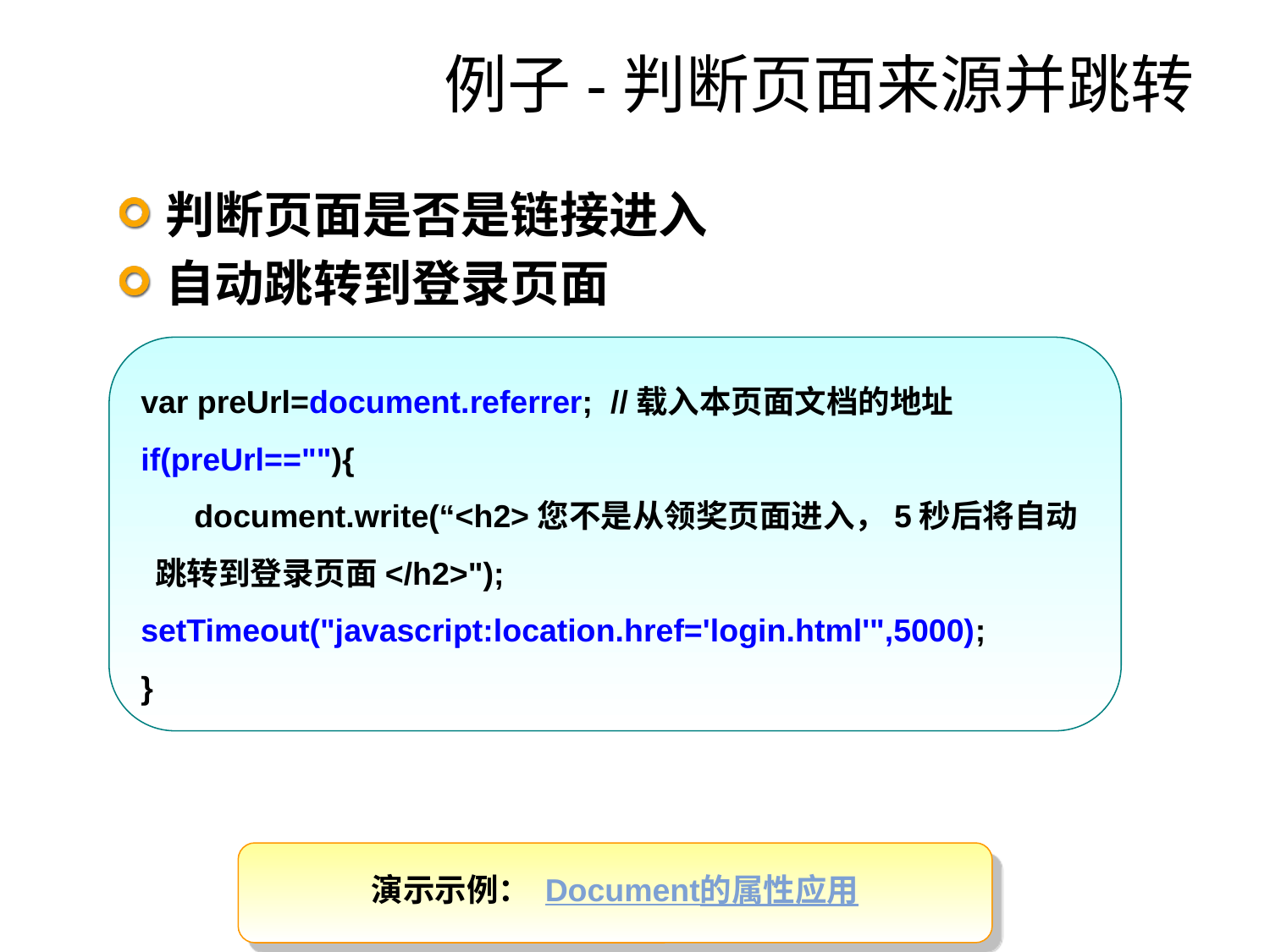

# 例子-判断页面来源并跳转
判断页面是否是链接进入
自动跳转到登录页面
var preUrl=document.referrer;  //载入本页面文档的地址
if(preUrl==""){
      document.write(“<h2>您不是从领奖页面进入，5秒后将自动    跳转到登录页面</h2>");
setTimeout("javascript:location.href='login.html'",5000);
}
演示示例： Document的属性应用